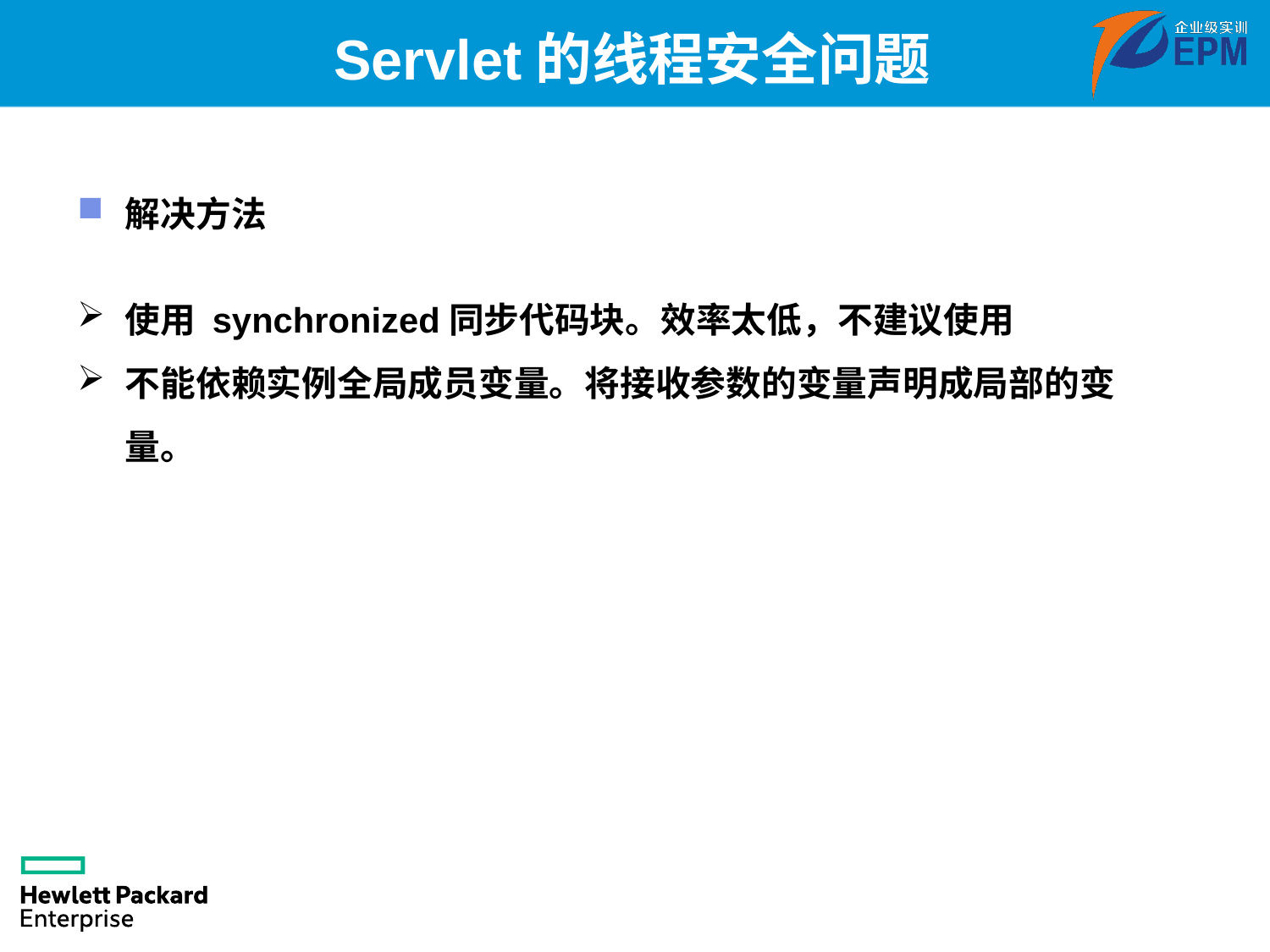

# Servlet的线程安全问题
解决方法

使用 synchronized同步代码块。效率太低，不建议使用
不能依赖实例全局成员变量。将接收参数的变量声明成局部的变量。